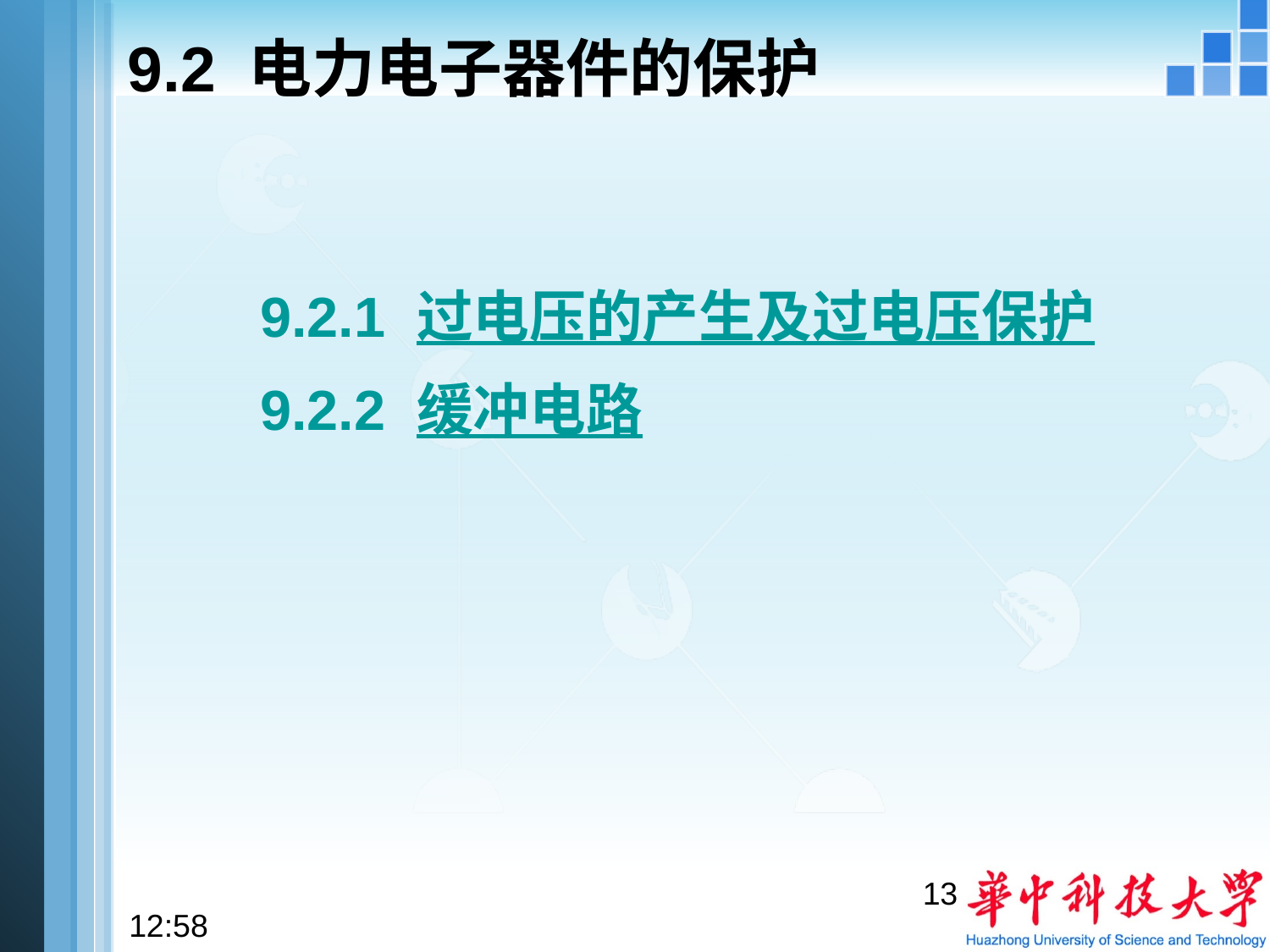

# 9.2 电力电子器件的保护

       9.2.1  过电压的产生及过电压保护
       9.2.2  缓冲电路
13
12:58